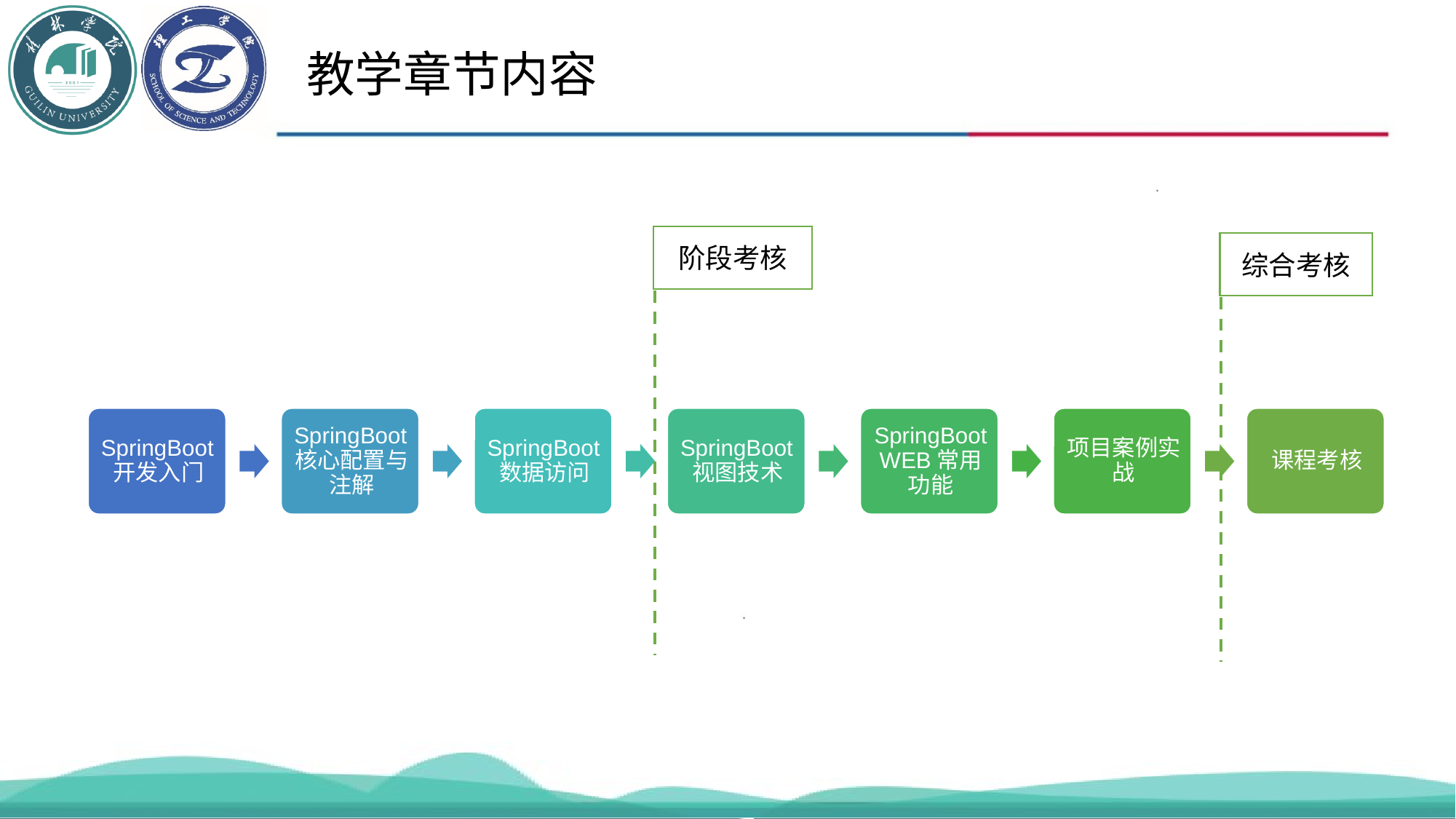

# 教学章节内容
SpringBoot开发入门

SpringBoot核心配置与注解

SpringBoot数据访问

SpringBoot视图技术

SpringBoot WEB常用功能

项目案例实战

课程考核
阶段考核
综合考核